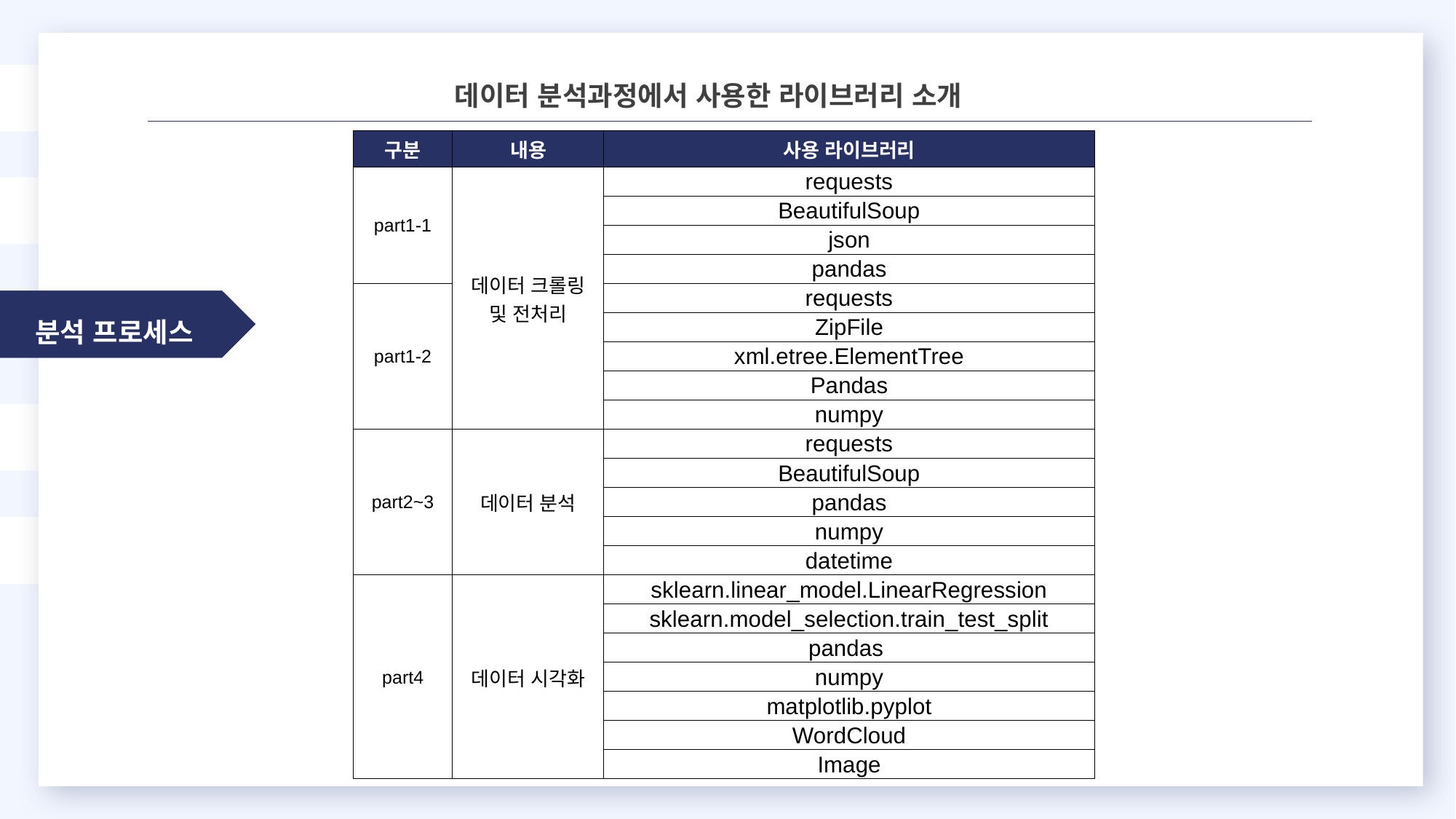

데이터 분석과정에서 사용한 라이브러리 소개
| 구분 | 내용 | 사용 라이브러리 |
| --- | --- | --- |
| part1-1 | 데이터 크롤링 및 전처리 | requests |
|  |  | BeautifulSoup |
|  |  | json |
|  |  | pandas |
| part1-2 |  | requests |
|  |  | ZipFile |
|  |  | xml.etree.ElementTree |
|  |  | Pandas |
|  |  | numpy |
| part2~3 | 데이터 분석 | requests |
|  |  | BeautifulSoup |
|  |  | pandas |
|  |  | numpy |
|  |  | datetime |
| part4 | 데이터 시각화 | sklearn.linear\_model.LinearRegression |
|  |  | sklearn.model\_selection.train\_test\_split |
|  |  | pandas |
|  |  | numpy |
|  |  | matplotlib.pyplot |
|  |  | WordCloud |
|  |  | Image |

분석 프로세스